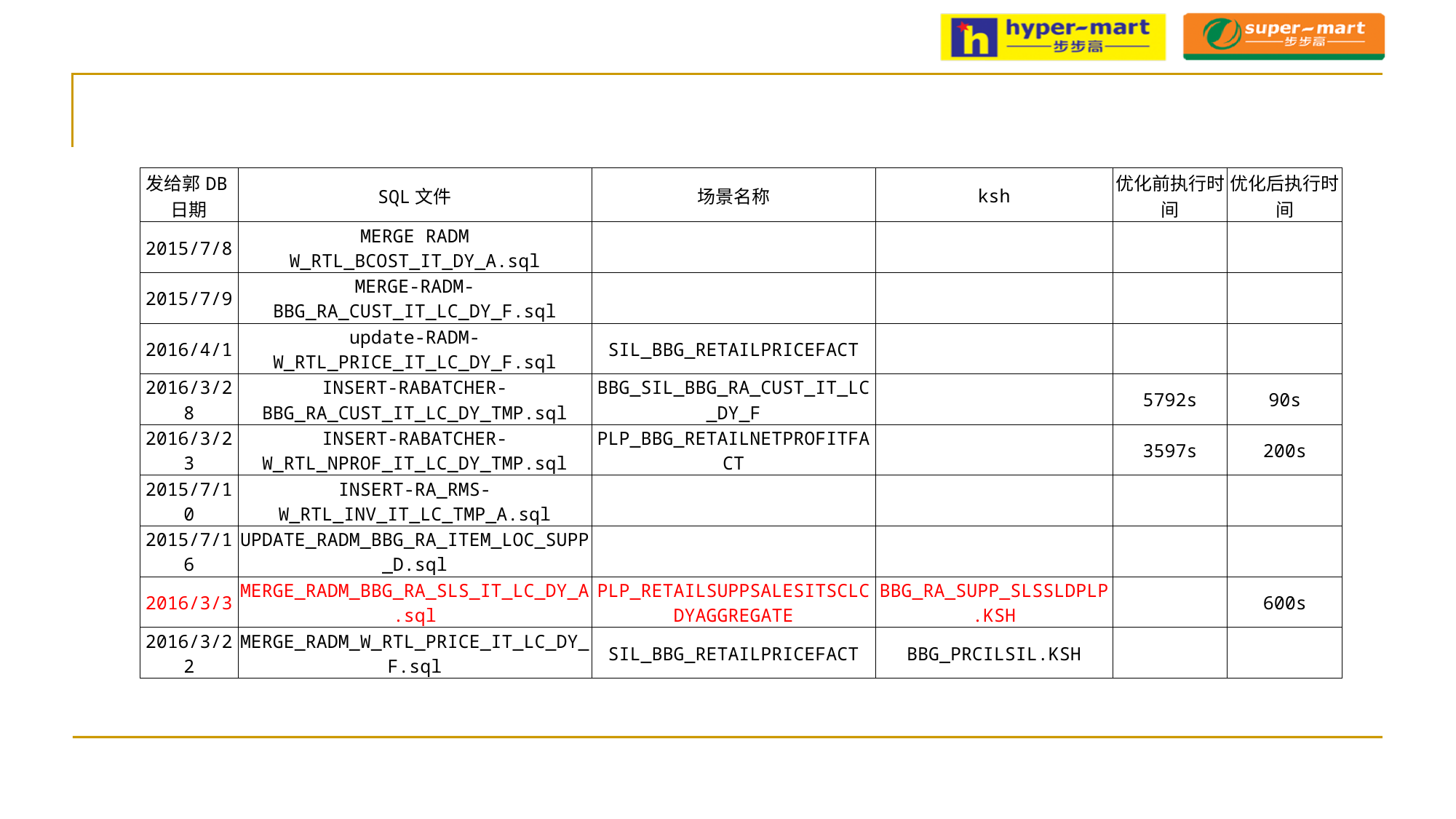

| 发给郭DB日期 | SQL文件 | 场景名称 | ksh | 优化前执行时间 | 优化后执行时间 |
| --- | --- | --- | --- | --- | --- |
| 2015/7/8 | MERGE RADM W\_RTL\_BCOST\_IT\_DY\_A.sql |  |  |  |  |
| 2015/7/9 | MERGE-RADM-BBG\_RA\_CUST\_IT\_LC\_DY\_F.sql |  |  |  |  |
| 2016/4/1 | update-RADM-W\_RTL\_PRICE\_IT\_LC\_DY\_F.sql | SIL\_BBG\_RETAILPRICEFACT |  |  |  |
| 2016/3/28 | INSERT-RABATCHER-BBG\_RA\_CUST\_IT\_LC\_DY\_TMP.sql | BBG\_SIL\_BBG\_RA\_CUST\_IT\_LC\_DY\_F |  | 5792s | 90s |
| 2016/3/23 | INSERT-RABATCHER-W\_RTL\_NPROF\_IT\_LC\_DY\_TMP.sql | PLP\_BBG\_RETAILNETPROFITFACT |  | 3597s | 200s |
| 2015/7/10 | INSERT-RA\_RMS-W\_RTL\_INV\_IT\_LC\_TMP\_A.sql |  |  |  |  |
| 2015/7/16 | UPDATE\_RADM\_BBG\_RA\_ITEM\_LOC\_SUPP\_D.sql |  |  |  |  |
| 2016/3/3 | MERGE\_RADM\_BBG\_RA\_SLS\_IT\_LC\_DY\_A.sql | PLP\_RETAILSUPPSALESITSCLCDYAGGREGATE | BBG\_RA\_SUPP\_SLSSLDPLP.KSH |  | 600s |
| 2016/3/22 | MERGE\_RADM\_W\_RTL\_PRICE\_IT\_LC\_DY\_F.sql | SIL\_BBG\_RETAILPRICEFACT | BBG\_PRCILSIL.KSH |  |  |